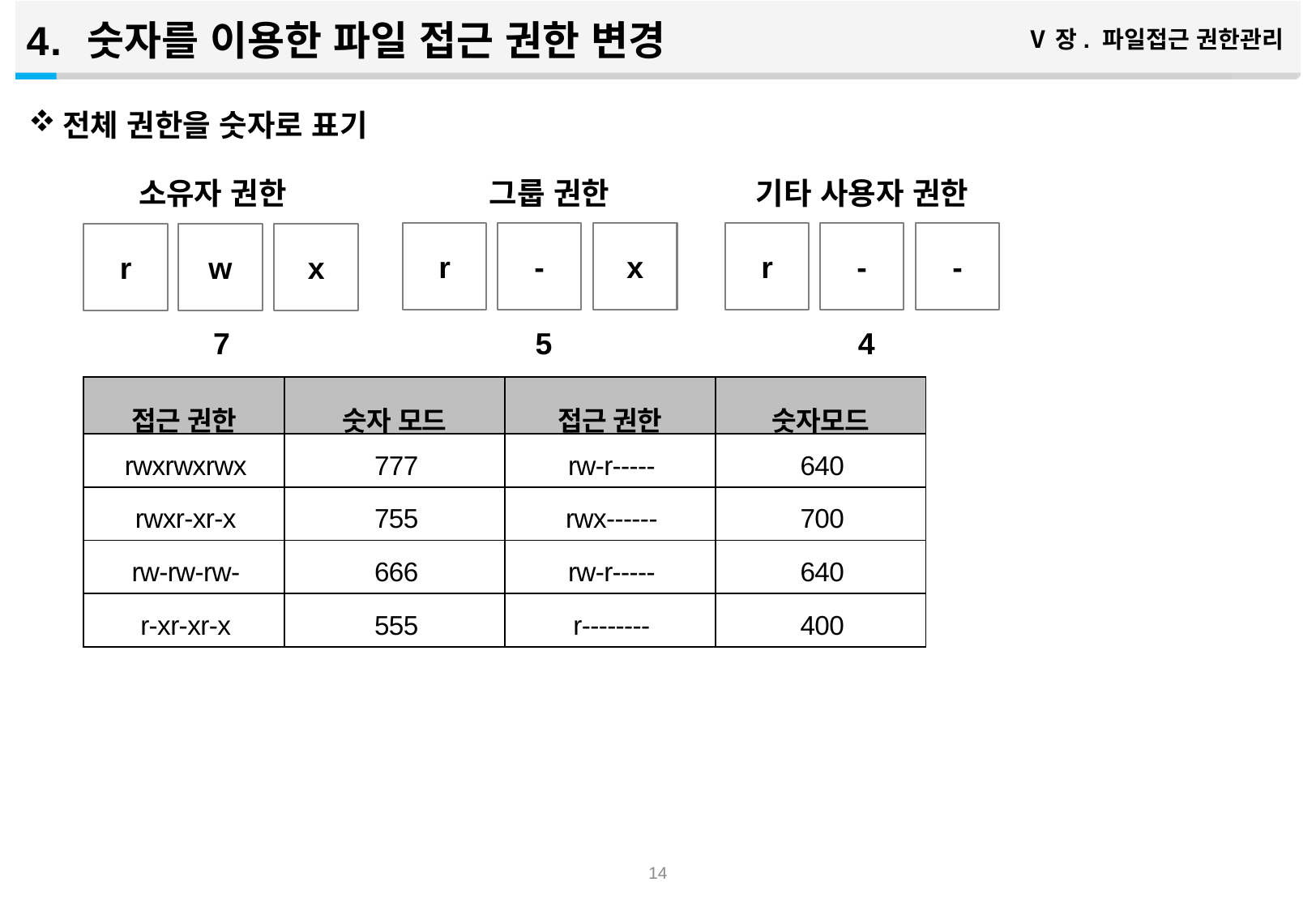

숫자를 이용한 파일 접근 권한 변경
Ⅴ장. 파일접근 권한관리
전체 권한을 숫자로 표기
소유자 권한
그룹 권한
기타 사용자 권한
r
-
x
r
-
-
r
w
x
7
5
4
| 접근 권한 | 숫자 모드 | 접근 권한 | 숫자모드 |
| --- | --- | --- | --- |
| rwxrwxrwx | 777 | rw-r----- | 640 |
| rwxr-xr-x | 755 | rwx------ | 700 |
| rw-rw-rw- | 666 | rw-r----- | 640 |
| r-xr-xr-x | 555 | r-------- | 400 |
14